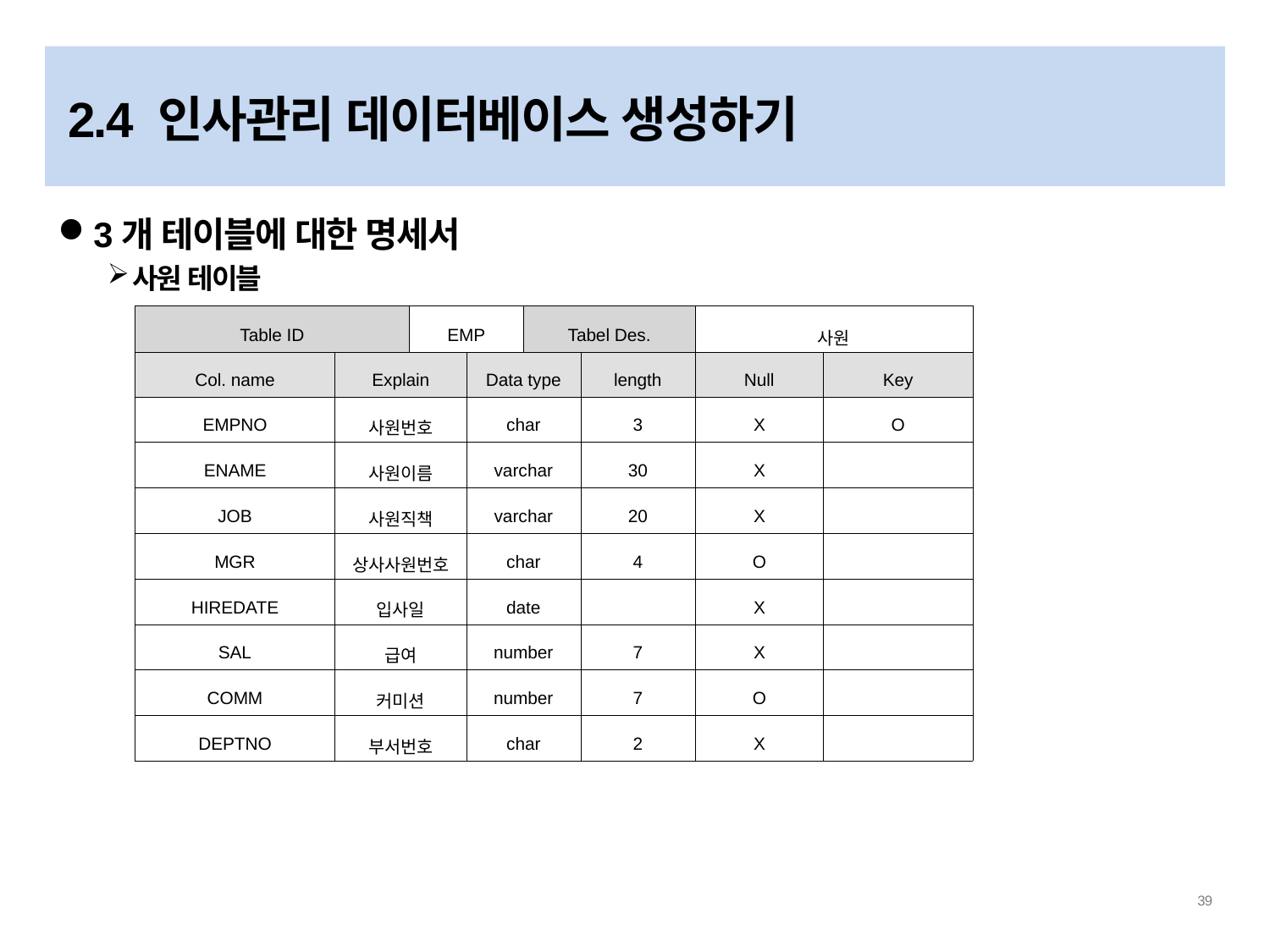

# 2.4 인사관리 데이터베이스 생성하기
3개 테이블에 대한 명세서
사원 테이블

| Table ID |  | EMP |  | Tabel Des. |  | 사원 |  |
| --- | --- | --- | --- | --- | --- | --- | --- |
| Col. name | Explain |  | Data type |  | length | Null | Key |
| EMPNO | 사원번호 |  | char |  | 3 | X | O |
| ENAME | 사원이름 |  | varchar |  | 30 | X |  |
| JOB | 사원직책 |  | varchar |  | 20 | X |  |
| MGR | 상사사원번호 |  | char |  | 4 | O |  |
| HIREDATE | 입사일 |  | date |  |  | X |  |
| SAL | 급여 |  | number |  | 7 | X |  |
| COMM | 커미션 |  | number |  | 7 | O |  |
| DEPTNO | 부서번호 |  | char |  | 2 | X |  |